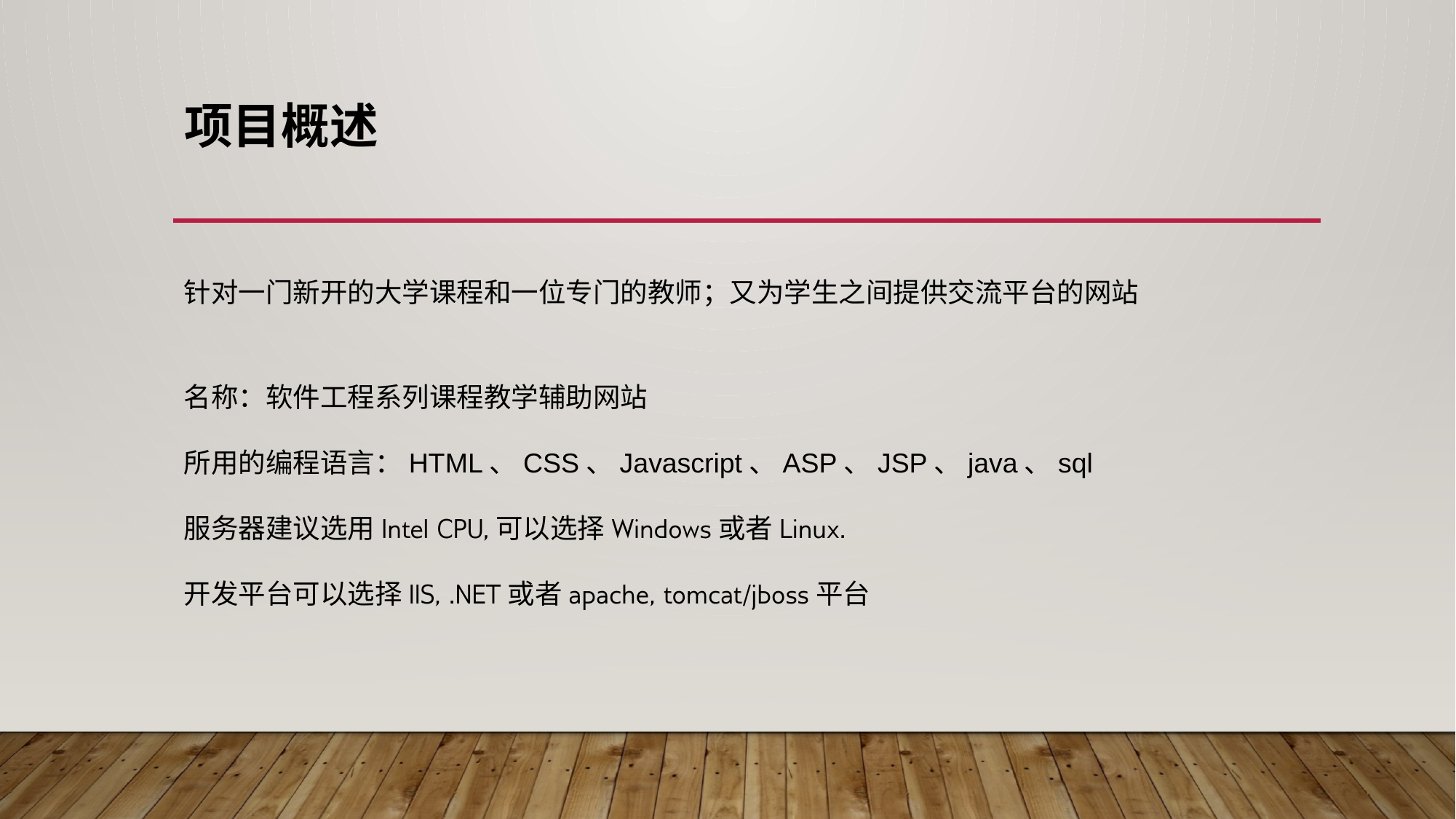

# 项目概述

针对一门新开的大学课程和一位专门的教师；又为学生之间提供交流平台的网站
名称：软件工程系列课程教学辅助网站
所用的编程语言：HTML、CSS、Javascript、ASP、JSP、java、sql
服务器建议选用Intel CPU,可以选择Windows或者Linux.
开发平台可以选择IIS, .NET或者apache, tomcat/jboss平台